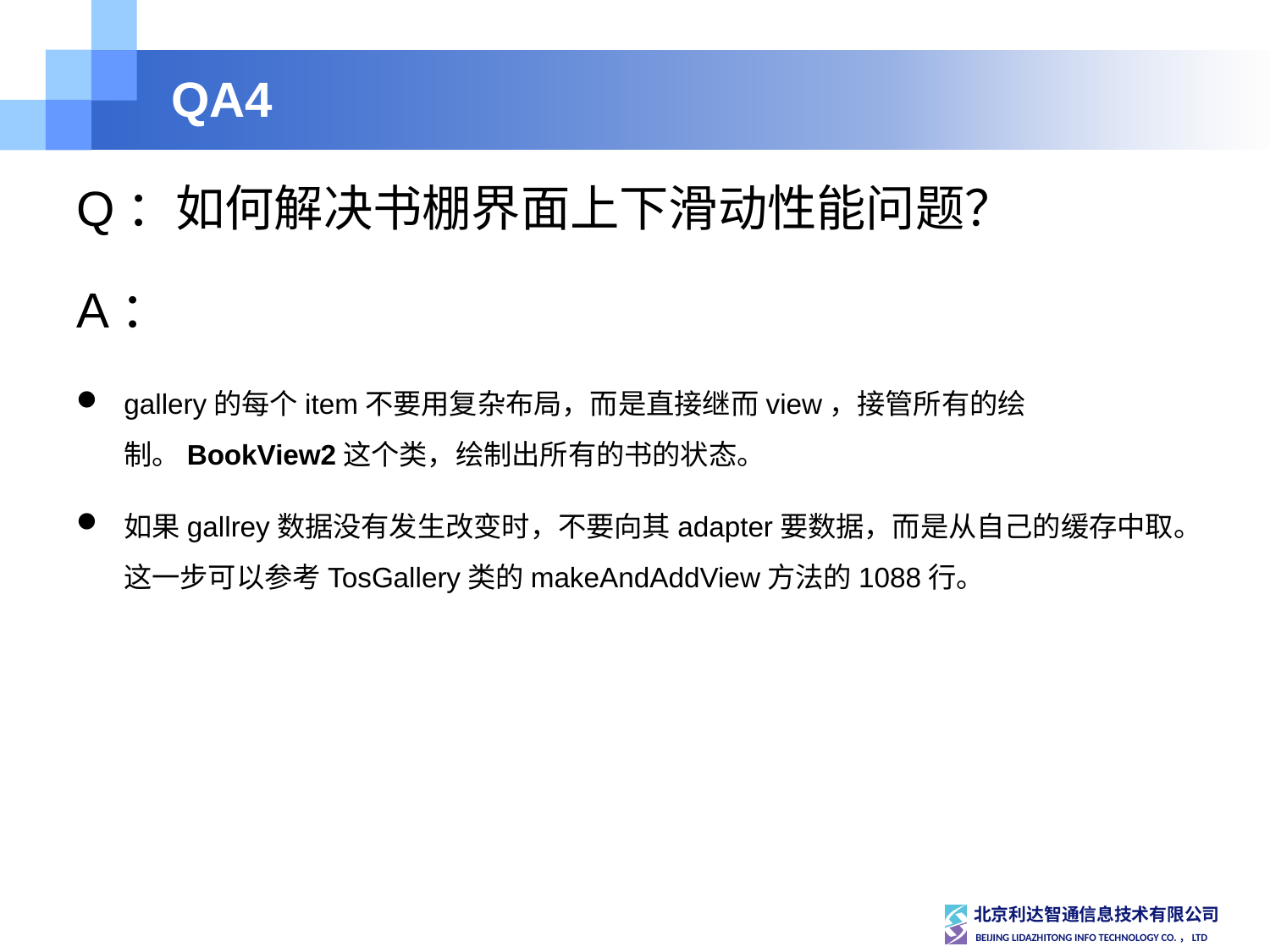

# QA4
Q：如何解决书棚界面上下滑动性能问题？
A：
gallery的每个item不要用复杂布局，而是直接继而view，接管所有的绘制。BookView2这个类，绘制出所有的书的状态。
如果gallrey数据没有发生改变时，不要向其adapter要数据，而是从自己的缓存中取。这一步可以参考TosGallery类的makeAndAddView方法的1088行。